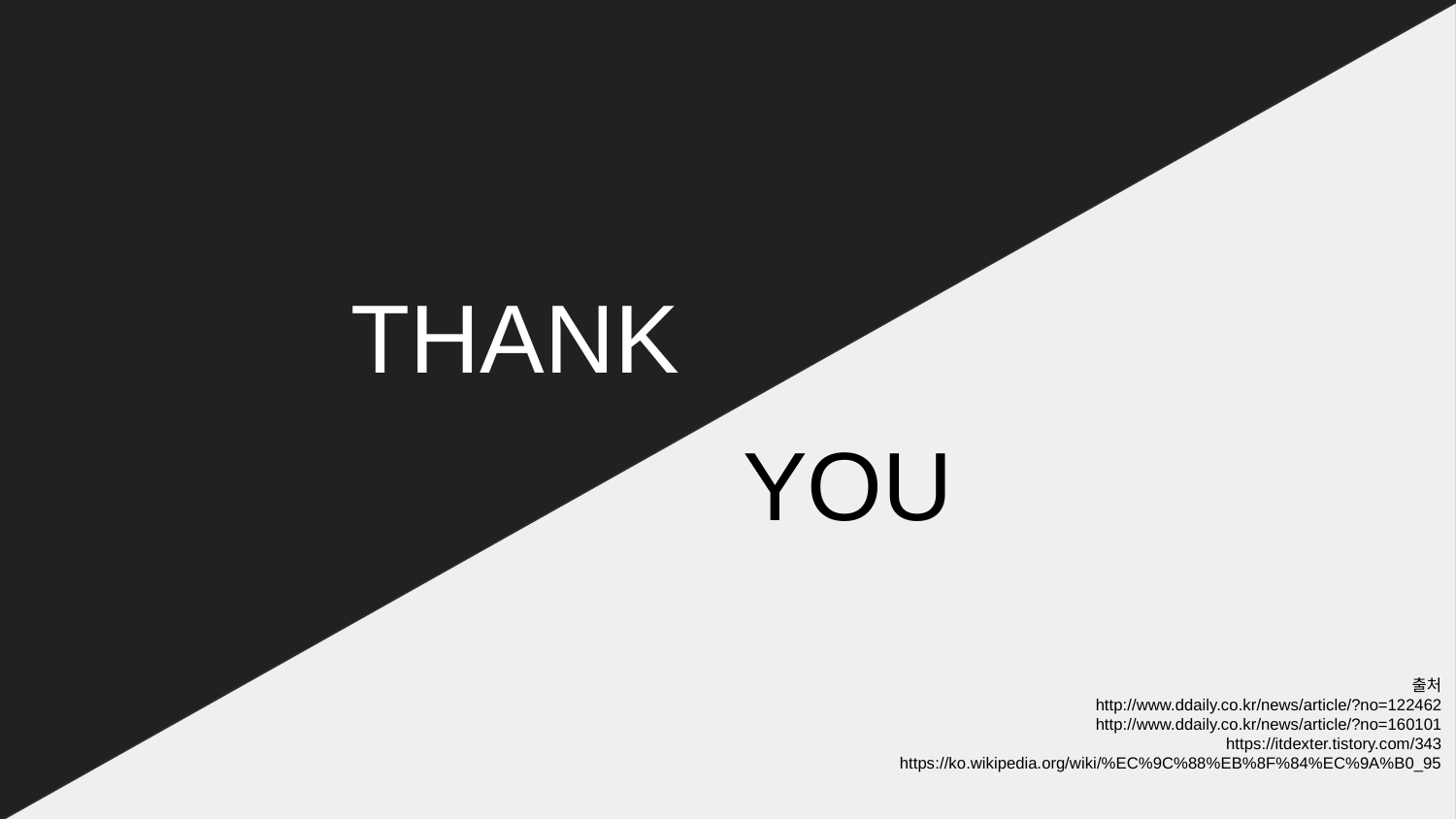

THANK
YOU
출처
http://www.ddaily.co.kr/news/article/?no=122462
http://www.ddaily.co.kr/news/article/?no=160101
https://itdexter.tistory.com/343
https://ko.wikipedia.org/wiki/%EC%9C%88%EB%8F%84%EC%9A%B0_95